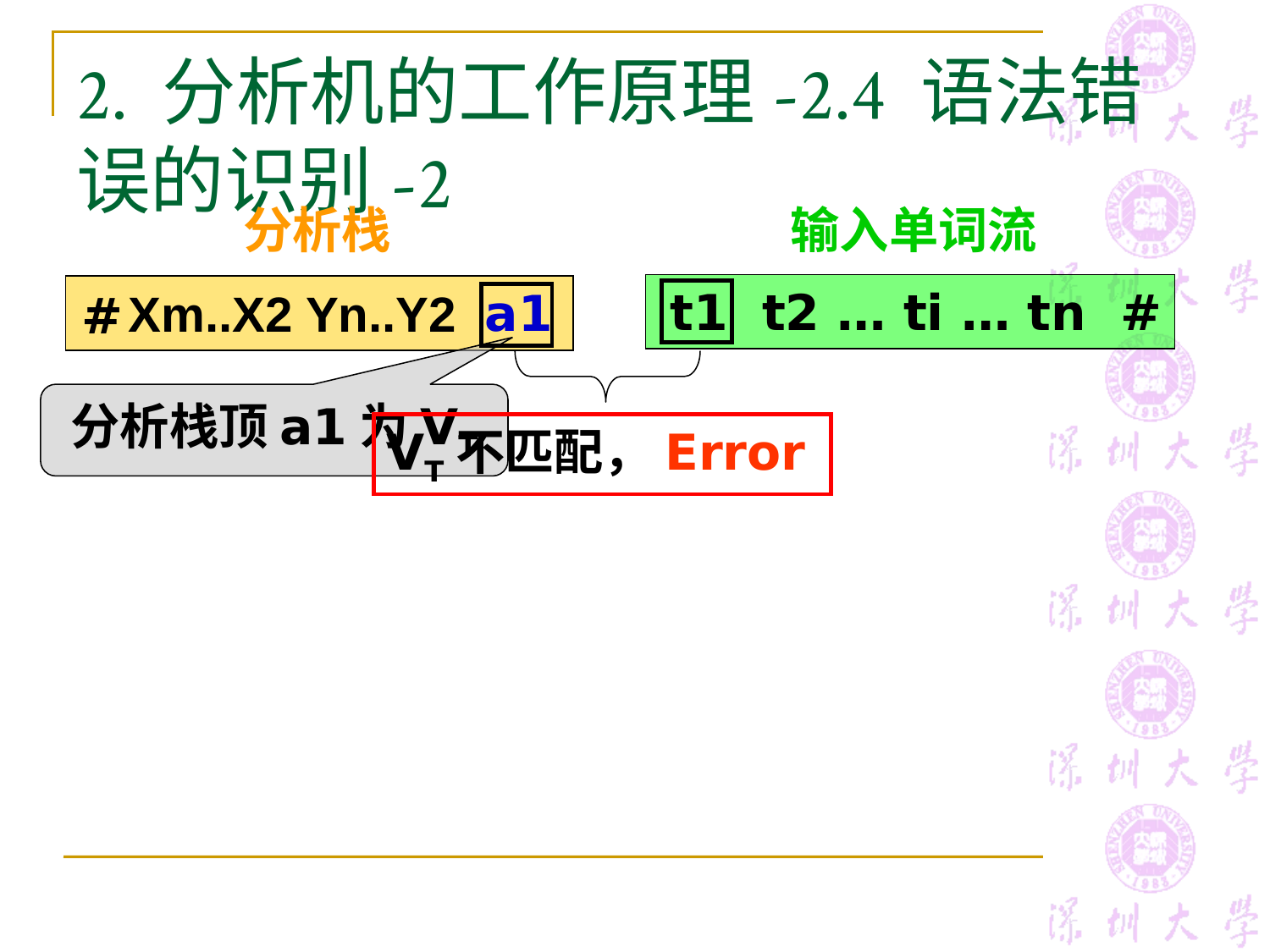

# 2. 分析机的工作原理-2.4 语法错误的识别-2
输入单词流
分析栈

 t1  t2 … ti … tn  #

#

VT不匹配，Error
a1
Xm..X2 Yn..Y2
分析栈顶a1为VT